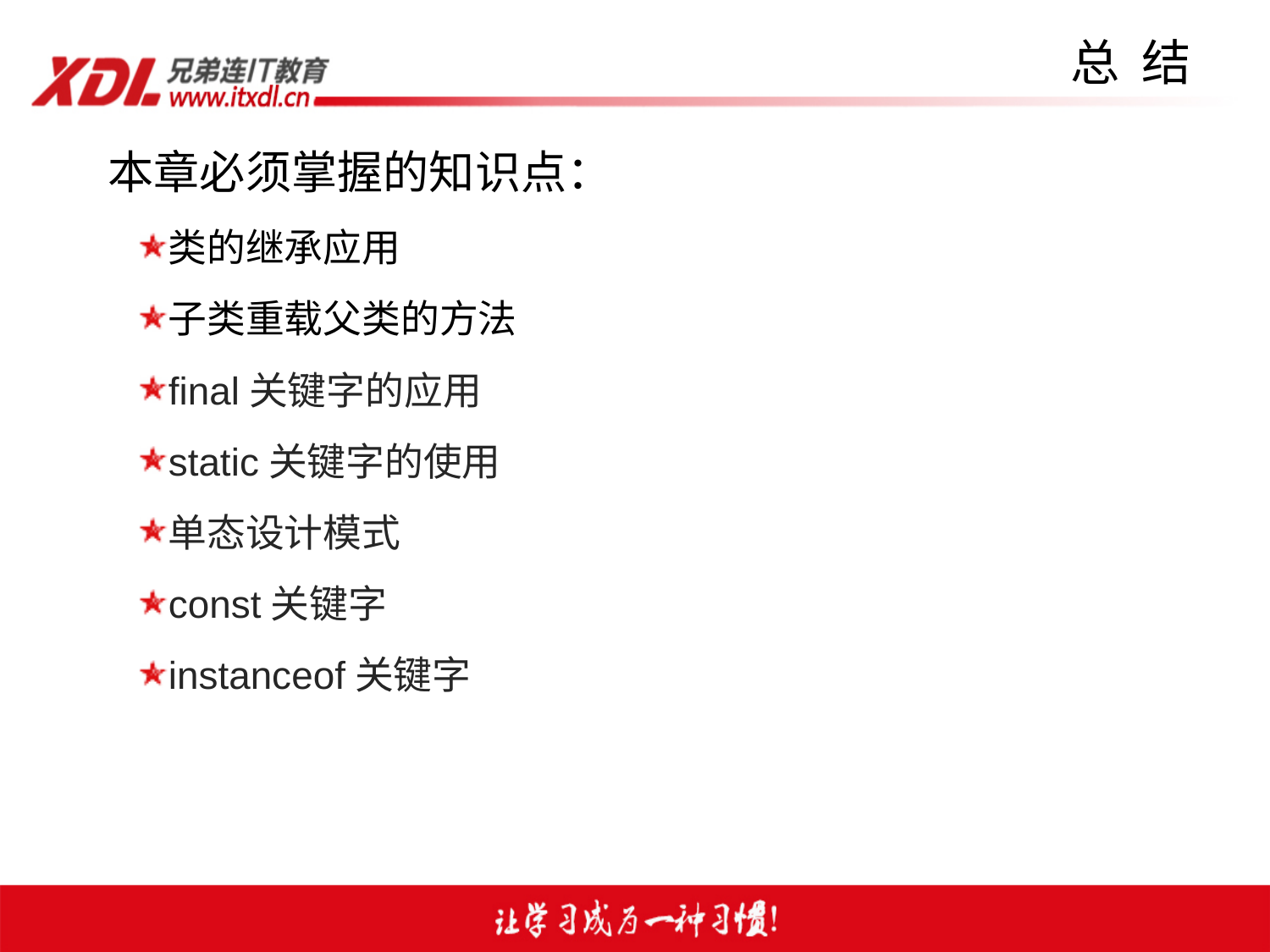

# 总  结
  本章必须掌握的知识点：
类的继承应用
子类重载父类的方法
final关键字的应用
static关键字的使用
单态设计模式
const关键字
instanceof关键字